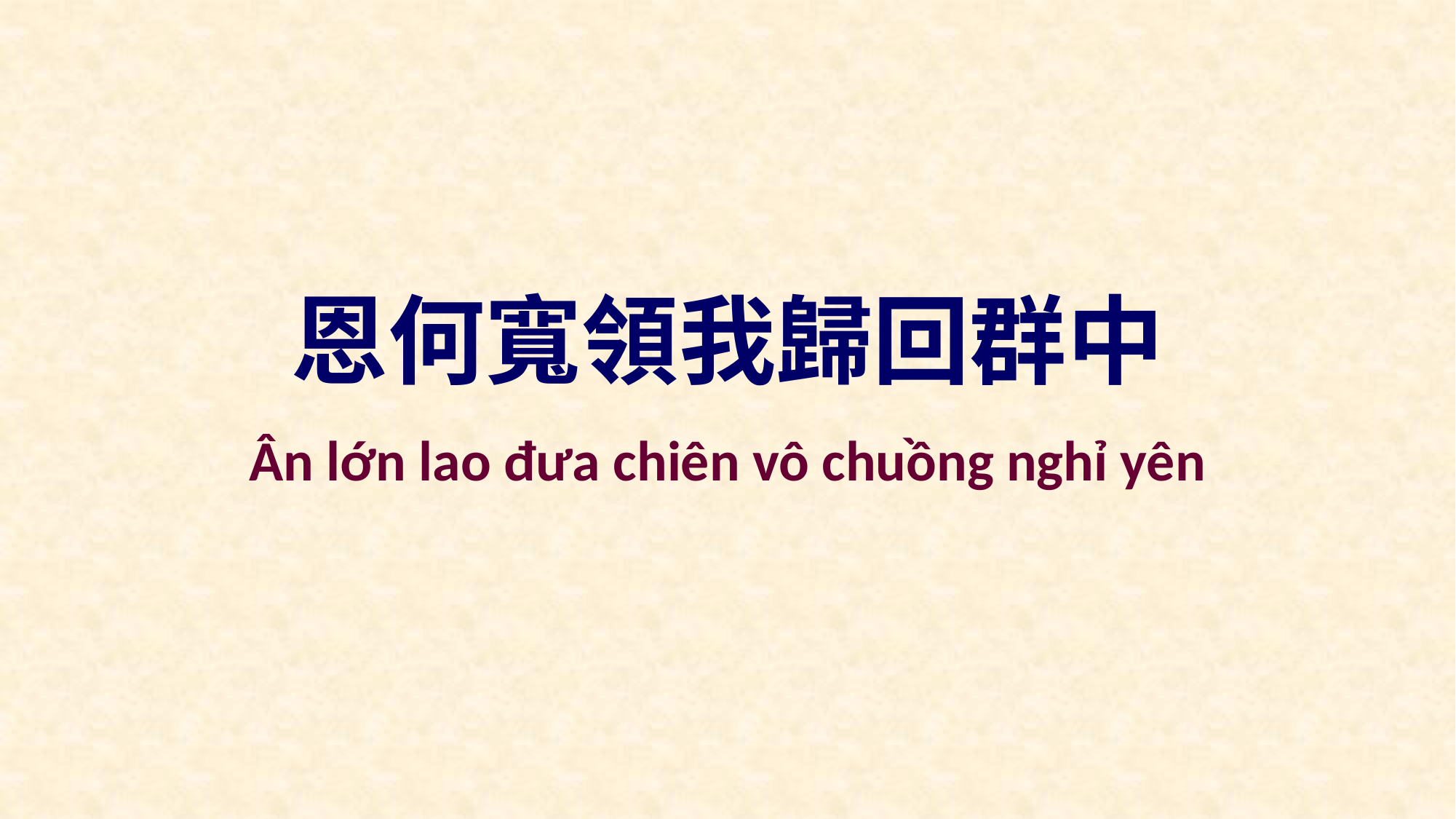

恩何寬領我歸回群中
Ân lớn lao đưa chiên vô chuồng nghỉ yên